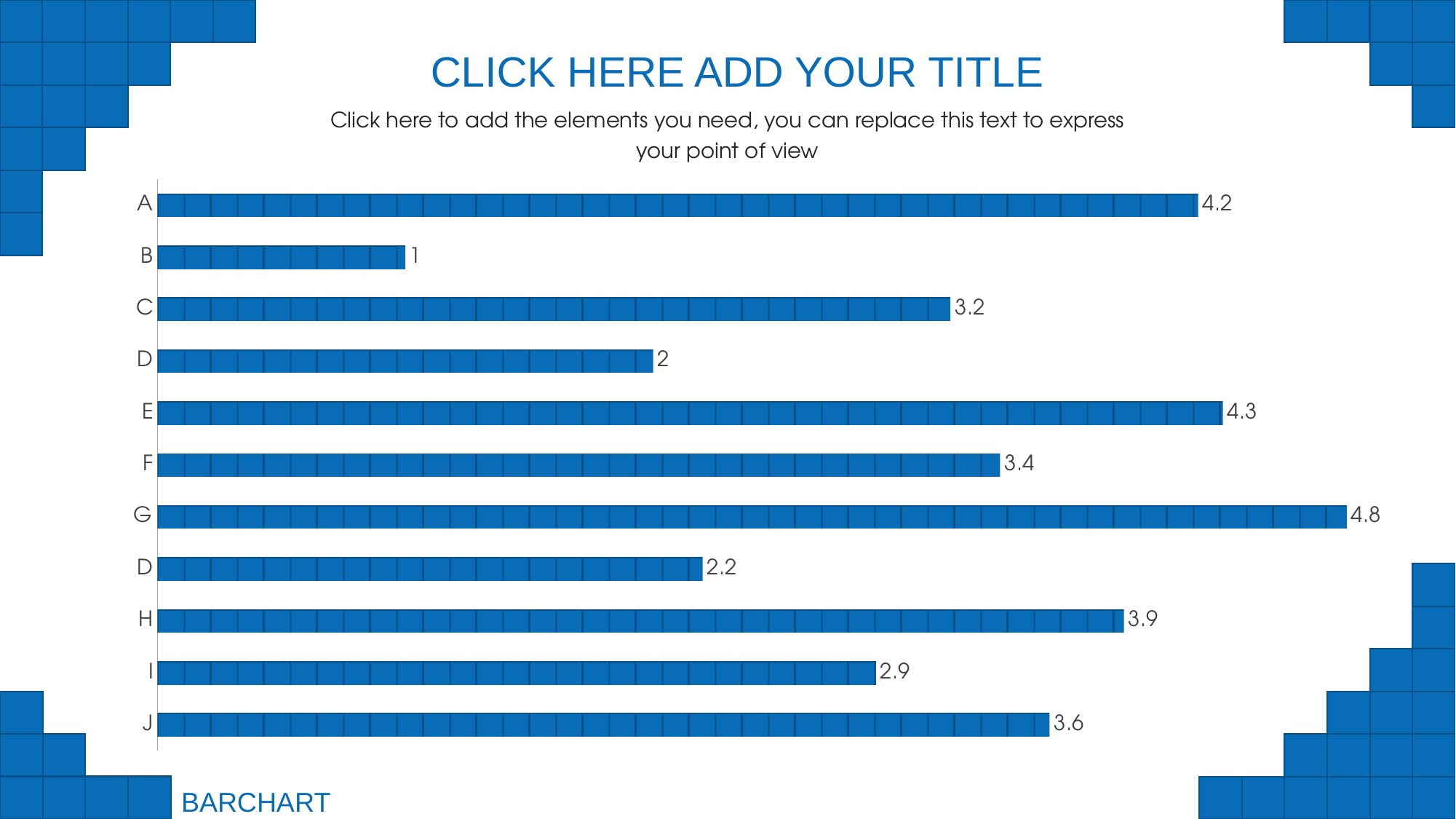

CLICK HERE ADD YOUR TITLE

### Chart

| Category | 系列 1 |
|---|---|
| A | 4.2 |
| B | 1.0 |
| C | 3.2 |
| D | 2.0 |
| E | 4.3 |
| F | 3.4 |
| G | 4.8 |
| D | 2.2 |
| H | 3.9 |
| I | 2.9 |
| J | 3.6 |
Click here to add the elements you need, you can replace this text to express your point of view

BARCHART